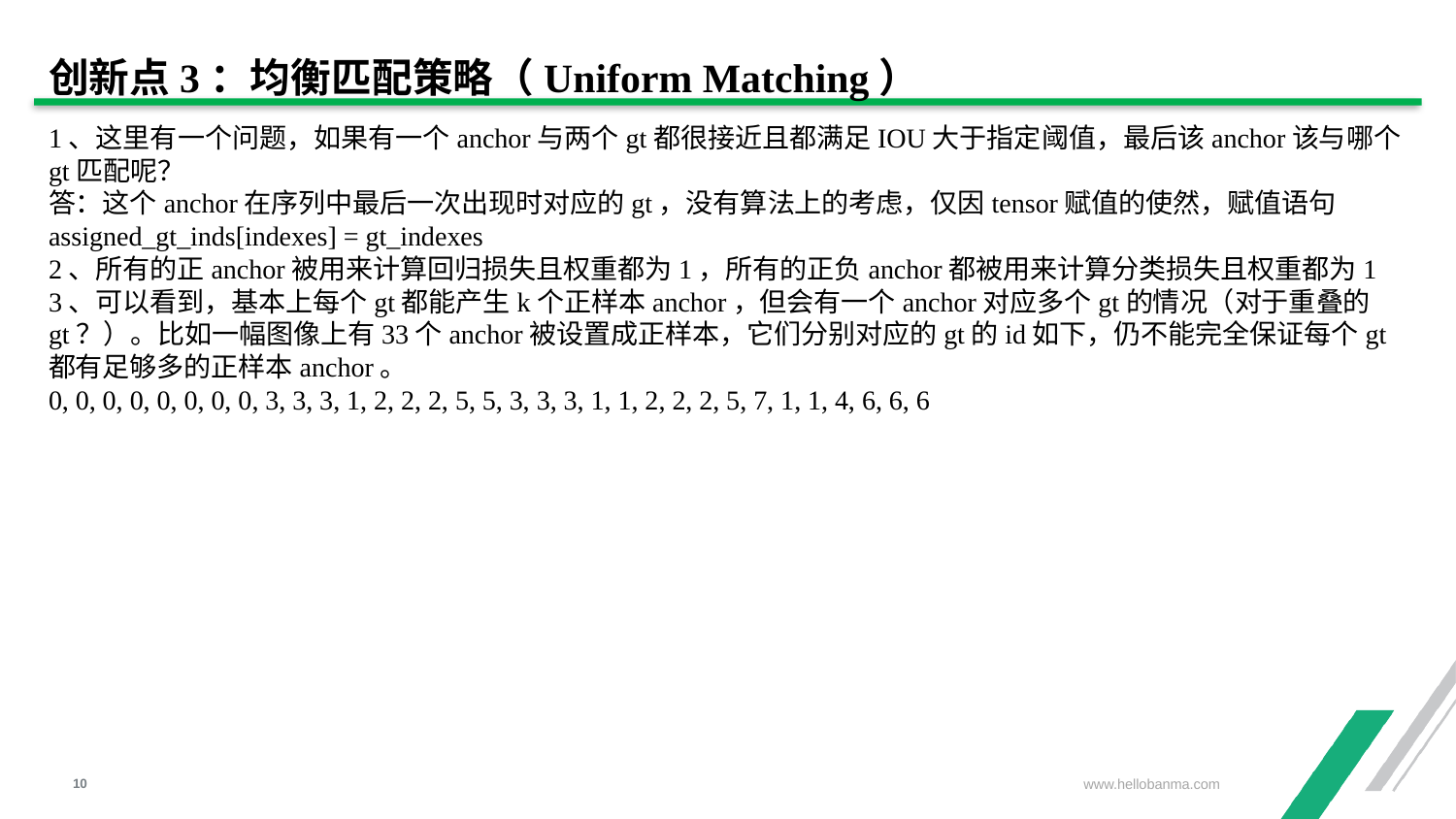

BBAAD9C20180234D78A0072836F0BB80B2B9B204185C2B20A1D98335B1192BB54B49BD38D1663B0022E92508C84680EB82F9210A11D00BD11BBFC267712E2BD824FC20AD1127D64784A92F676FB24AEE5C00E2B6719BDF25D89661977CEE6C48DE862697FE3
创新点3：均衡匹配策略（Uniform Matching）

1、这里有一个问题，如果有一个anchor与两个gt都很接近且都满足IOU大于指定阈值，最后该anchor该与哪个gt匹配呢？
答：这个anchor在序列中最后一次出现时对应的gt，没有算法上的考虑，仅因tensor赋值的使然，赋值语句assigned_gt_inds[indexes] = gt_indexes
2、所有的正anchor被用来计算回归损失且权重都为1，所有的正负anchor都被用来计算分类损失且权重都为1
3、可以看到，基本上每个gt都能产生k个正样本anchor，但会有一个anchor对应多个gt的情况（对于重叠的gt？）。比如一幅图像上有33个anchor被设置成正样本，它们分别对应的gt的id如下，仍不能完全保证每个gt都有足够多的正样本anchor。
0, 0, 0, 0, 0, 0, 0, 0, 3, 3, 3, 1, 2, 2, 2, 5, 5, 3, 3, 3, 1, 1, 2, 2, 2, 5, 7, 1, 1, 4, 6, 6, 6